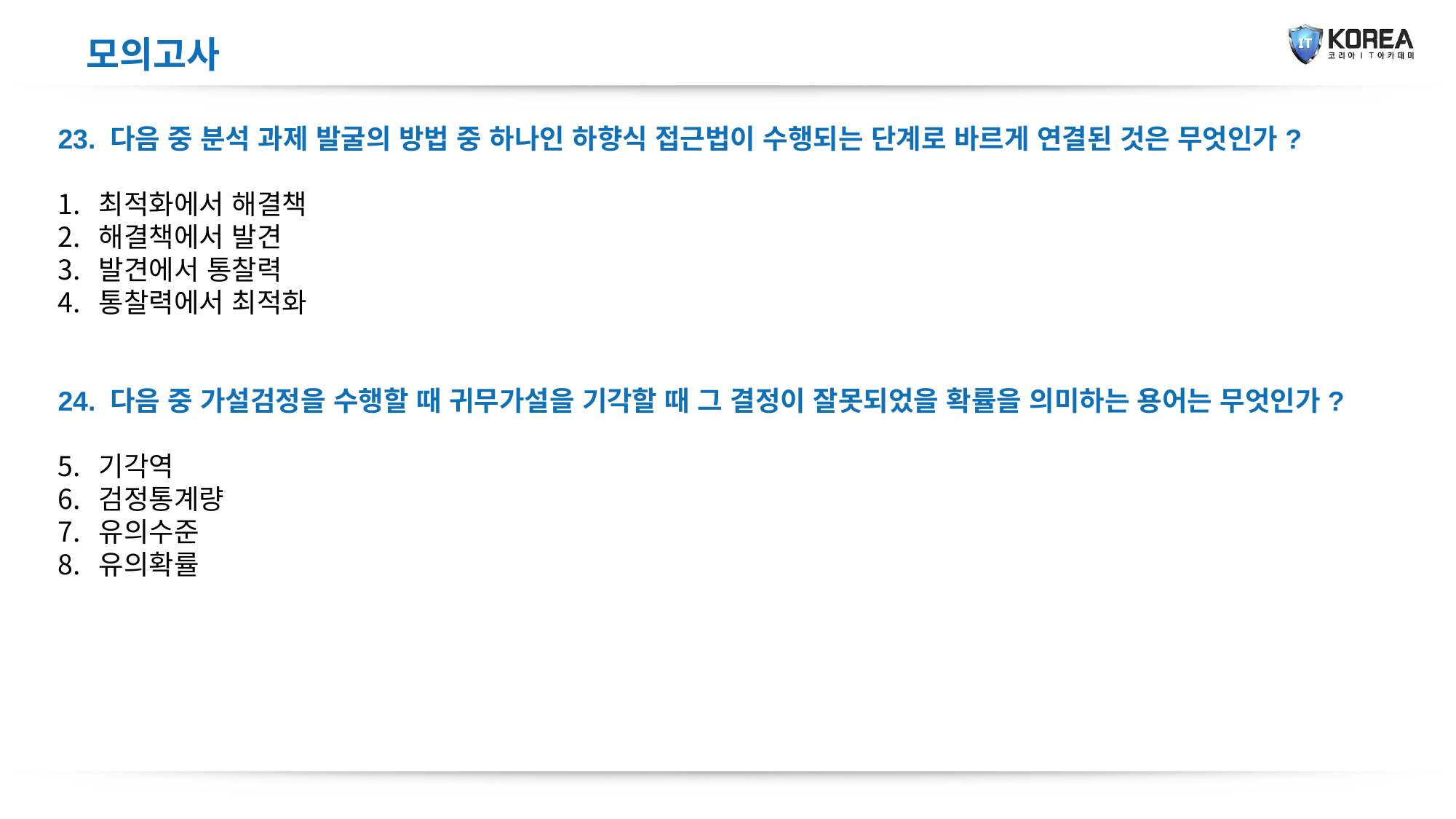

모의고사
23. 다음 중 분석 과제 발굴의 방법 중 하나인 하향식 접근법이 수행되는 단계로 바르게 연결된 것은 무엇인가?

최적화에서 해결책
해결책에서 발견
발견에서 통찰력
통찰력에서 최적화

24. 다음 중 가설검정을 수행할 때 귀무가설을 기각할 때 그 결정이 잘못되었을 확률을 의미하는 용어는 무엇인가?

기각역
검정통계량
유의수준
유의확률